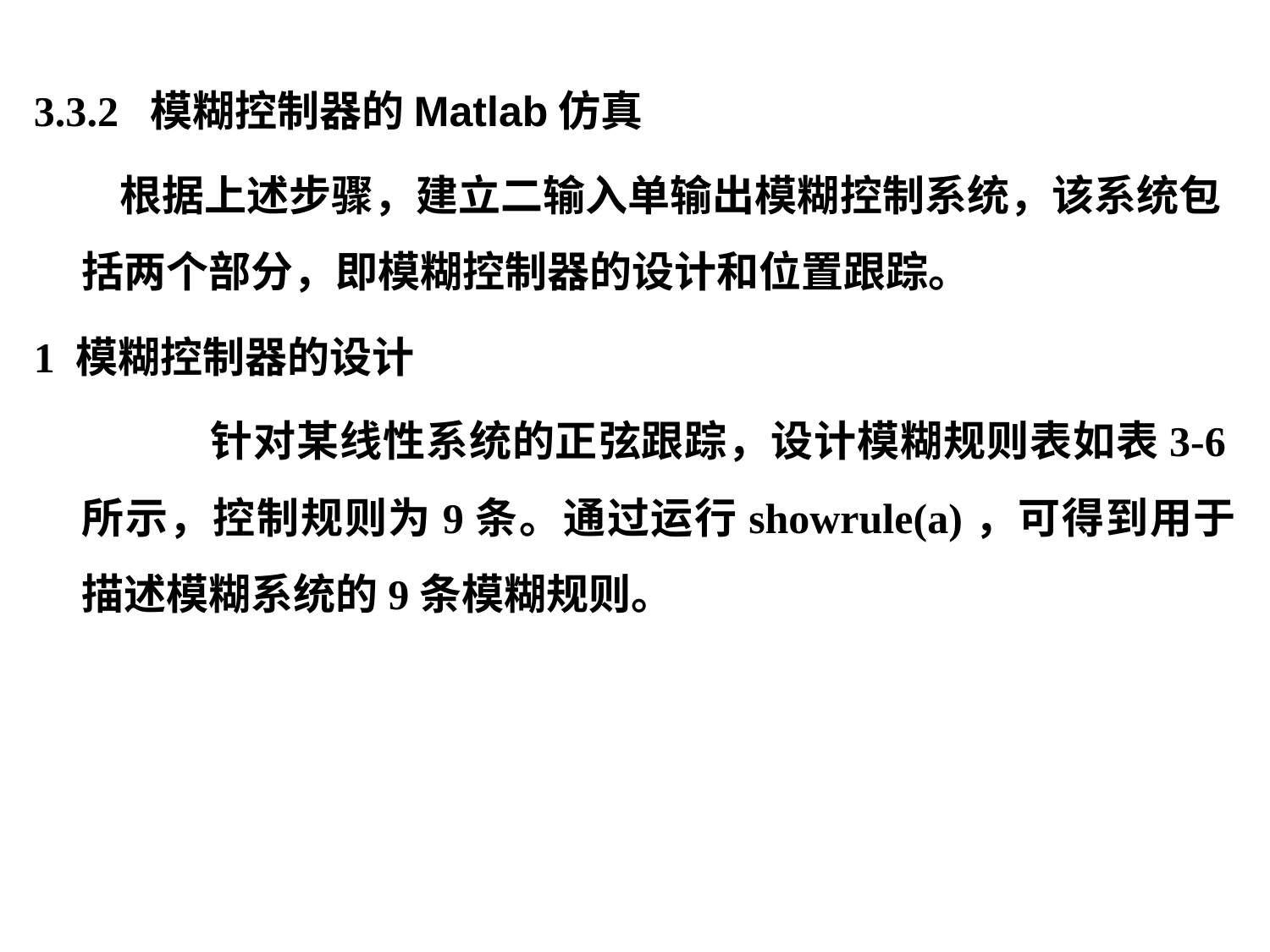

3.3.2  模糊控制器的Matlab仿真
        根据上述步骤，建立二输入单输出模糊控制系统，该系统包括两个部分，即模糊控制器的设计和位置跟踪。
1 模糊控制器的设计
		针对某线性系统的正弦跟踪，设计模糊规则表如表3-6所示，控制规则为9条。通过运行showrule(a)，可得到用于描述模糊系统的9条模糊规则。